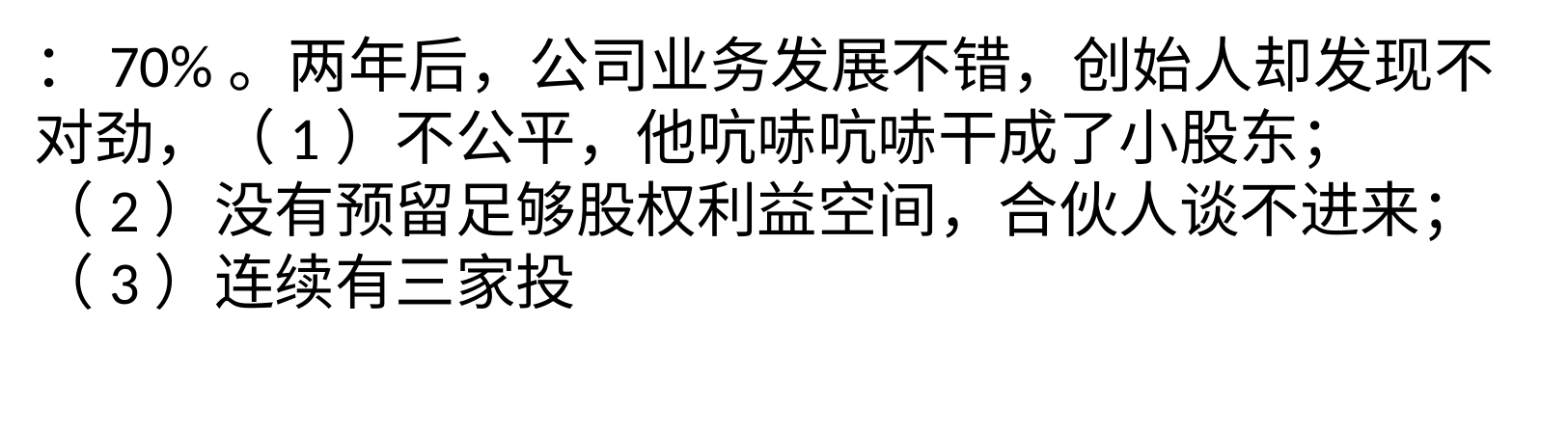

：70%。两年后，公司业务发展不错，创始人却发现不对劲，（1）不公平，他吭哧吭哧干成了小股东；（2）没有预留足够股权利益空间，合伙人谈不进来；（3）连续有三家投